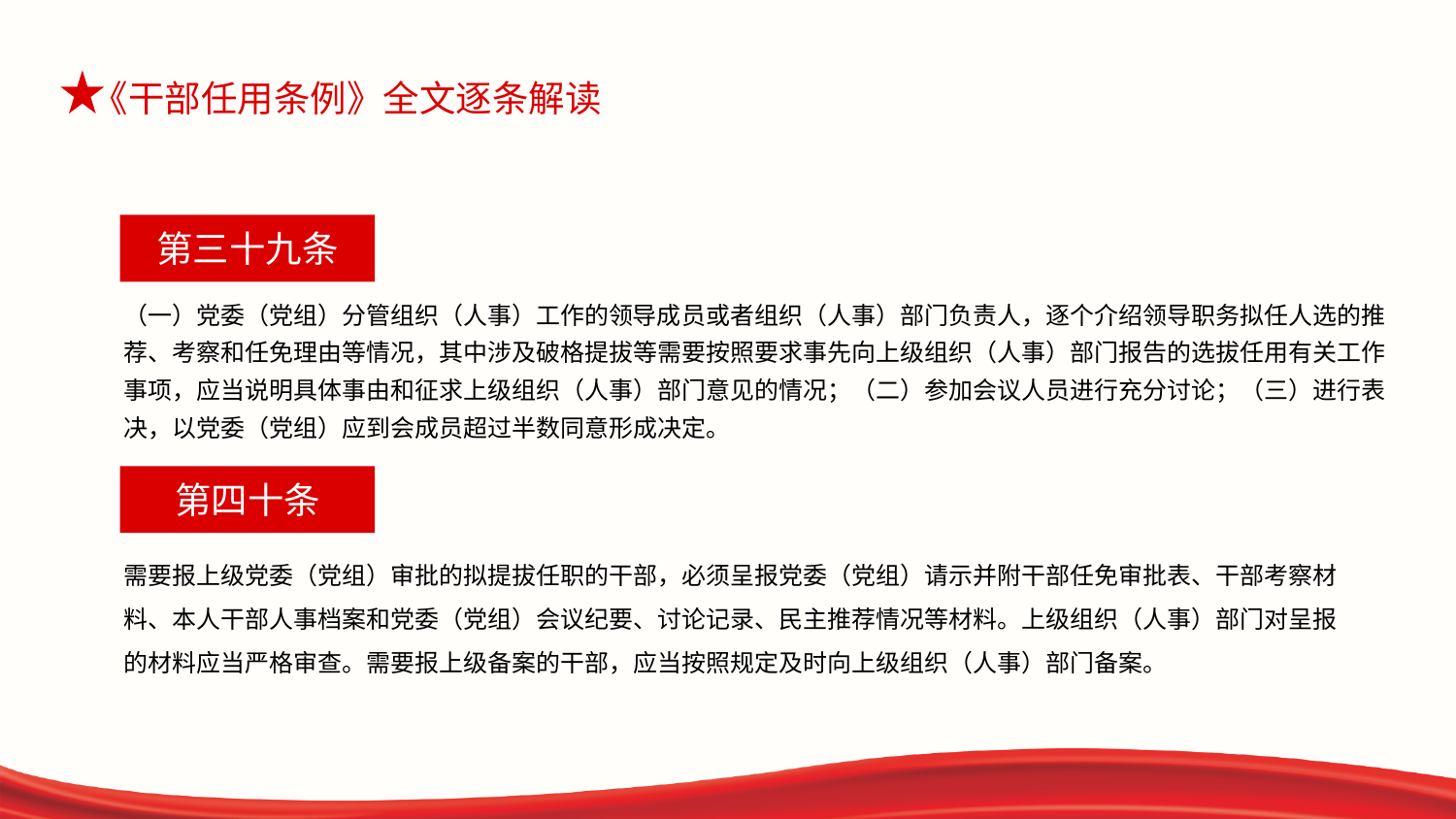

第三十九条
（一）党委（党组）分管组织（人事）工作的领导成员或者组织（人事）部门负责人，逐个介绍领导职务拟任人选的推荐、考察和任免理由等情况，其中涉及破格提拔等需要按照要求事先向上级组织（人事）部门报告的选拔任用有关工作事项，应当说明具体事由和征求上级组织（人事）部门意见的情况；（二）参加会议人员进行充分讨论；（三）进行表决，以党委（党组）应到会成员超过半数同意形成决定。
第四十条
需要报上级党委（党组）审批的拟提拔任职的干部，必须呈报党委（党组）请示并附干部任免审批表、干部考察材料、本人干部人事档案和党委（党组）会议纪要、讨论记录、民主推荐情况等材料。上级组织（人事）部门对呈报的材料应当严格审查。需要报上级备案的干部，应当按照规定及时向上级组织（人事）部门备案。